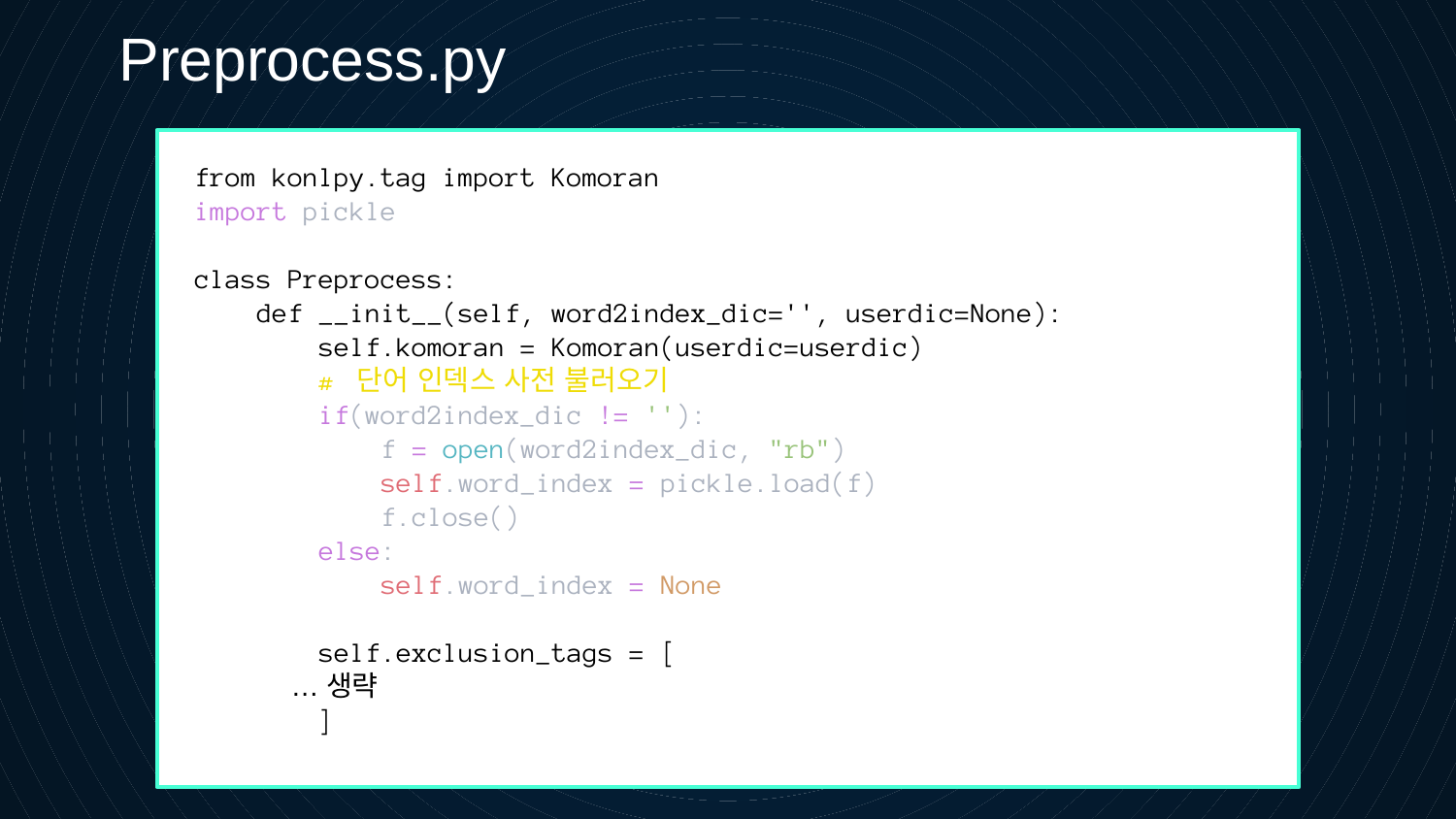

Preprocess.py

from konlpy.tag import Komoran
import pickle
class Preprocess:
    def __init__(self, word2index_dic='', userdic=None):
        self.komoran = Komoran(userdic=userdic)
        # 단어 인덱스 사전 불러오기
        if(word2index_dic != ''):
            f = open(word2index_dic, "rb")
            self.word_index = pickle.load(f)
            f.close()
        else:
            self.word_index = None

        self.exclusion_tags = [
            …생략
        ]